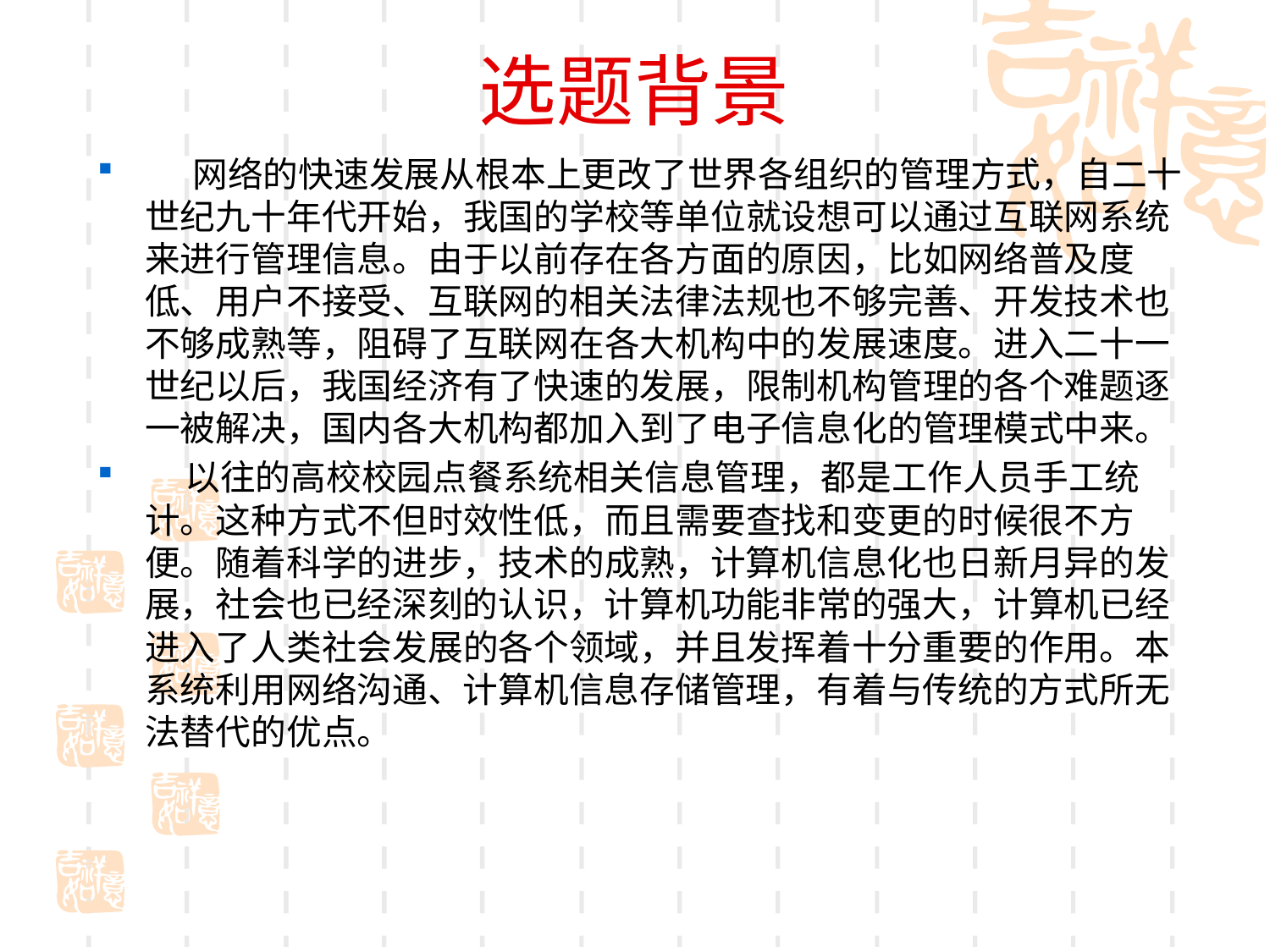

# 选题背景
     网络的快速发展从根本上更改了世界各组织的管理方式，自二十世纪九十年代开始，我国的学校等单位就设想可以通过互联网系统来进行管理信息。由于以前存在各方面的原因，比如网络普及度低、用户不接受、互联网的相关法律法规也不够完善、开发技术也不够成熟等，阻碍了互联网在各大机构中的发展速度。进入二十一世纪以后，我国经济有了快速的发展，限制机构管理的各个难题逐一被解决，国内各大机构都加入到了电子信息化的管理模式中来。
    以往的高校校园点餐系统相关信息管理，都是工作人员手工统计。这种方式不但时效性低，而且需要查找和变更的时候很不方便。随着科学的进步，技术的成熟，计算机信息化也日新月异的发展，社会也已经深刻的认识，计算机功能非常的强大，计算机已经进入了人类社会发展的各个领域，并且发挥着十分重要的作用。本系统利用网络沟通、计算机信息存储管理，有着与传统的方式所无法替代的优点。